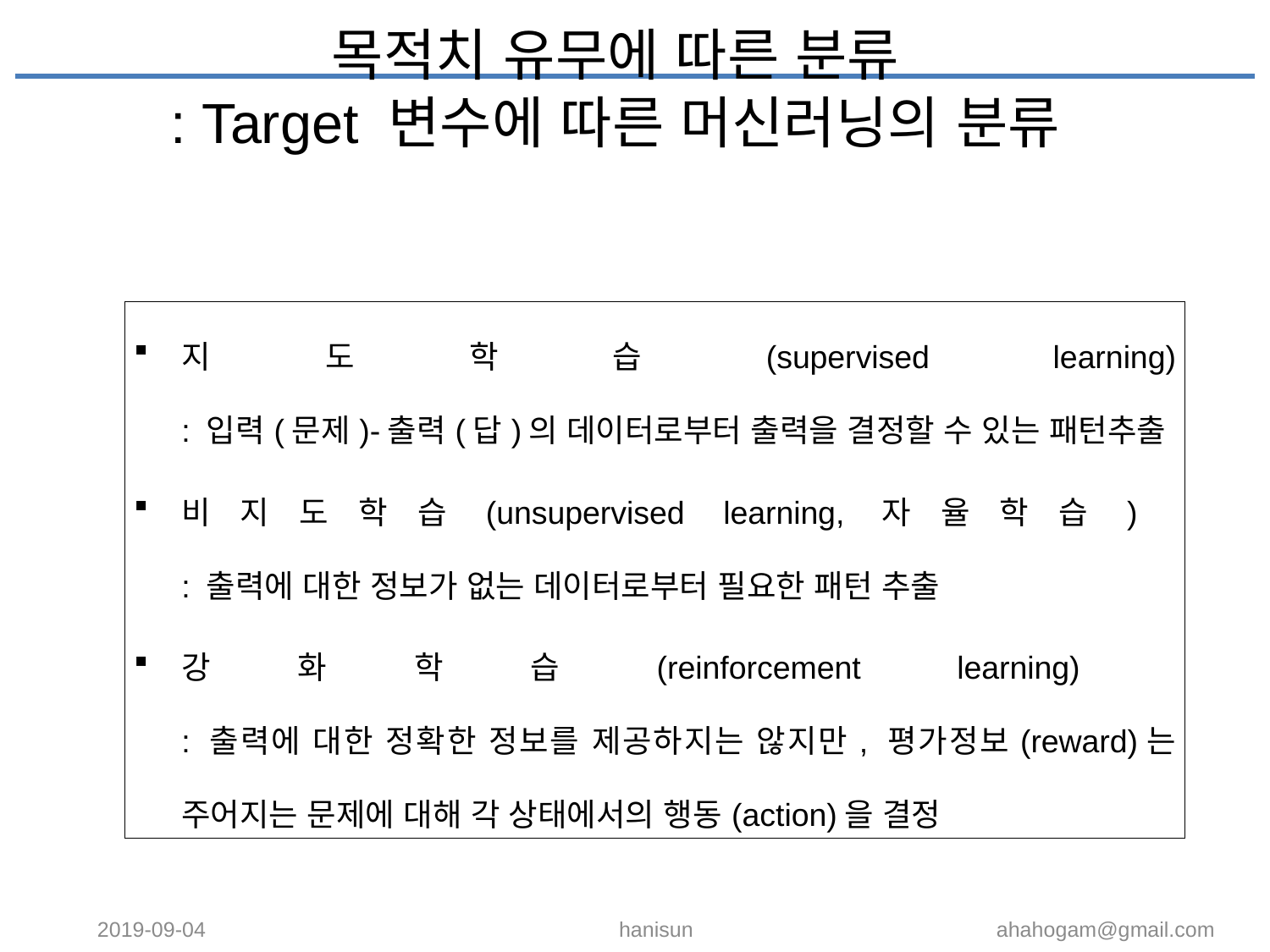

# 목적치 유무에 따른 분류 : Target 변수에 따른 머신러닝의 분류
| 지도학습(supervised learning) : 입력(문제)-출력(답)의 데이터로부터 출력을 결정할 수 있는 패턴추출 비지도학습(unsupervised learning,자율학습) : 출력에 대한 정보가 없는 데이터로부터 필요한 패턴 추출 강화학습(reinforcement learning) : 출력에 대한 정확한 정보를 제공하지는 않지만, 평가정보(reward)는 주어지는 문제에 대해 각 상태에서의 행동(action)을 결정 |
| --- |